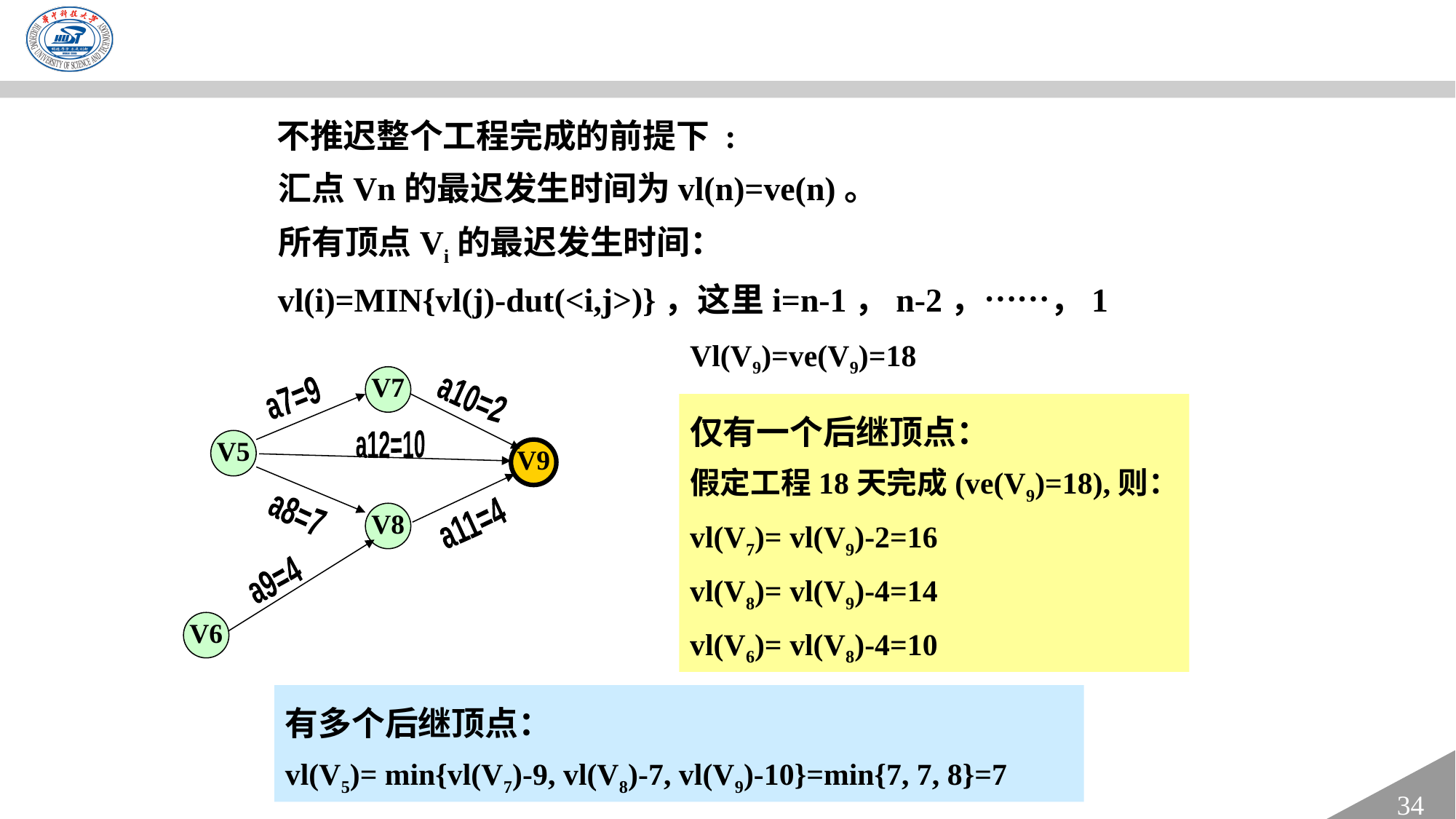

不推迟整个工程完成的前提下 :
          汇点Vn的最迟发生时间为vl(n)=ve(n)。
          所有顶点Vi的最迟发生时间：
          vl(i)=MIN{vl(j)-dut(<i,j>)}，这里i=n-1，n-2，……，1
Vl(V9)=ve(V9)=18
V7
a7=9
a10=2

仅有一个后继顶点：
假定工程18天完成(ve(V9)=18),则：
vl(V7)= vl(V9)-2=16
vl(V8)= vl(V9)-4=14
vl(V6)= vl(V8)-4=10
a12=10
V5

V9

a8=7
V8
a11=4

a9=4
V6
有多个后继顶点：
vl(V5)= min{vl(V7)-9, vl(V8)-7, vl(V9)-10}=min{7, 7, 8}=7